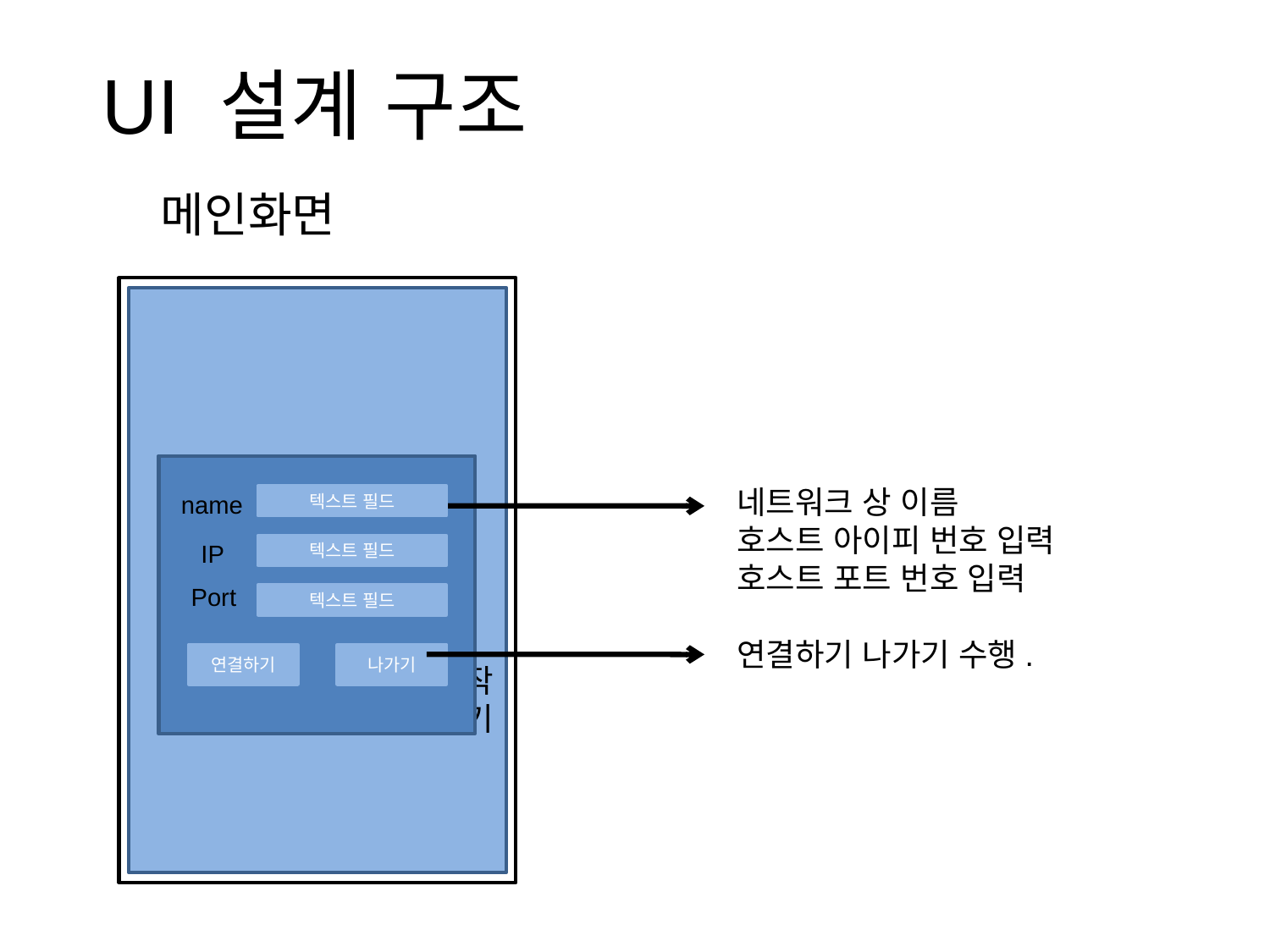

# UI 설계 구조
메인화면

메인 일러스트

네트워크 상 이름
호스트 아이피 번호 입력
호스트 포트 번호 입력

연결하기 나가기 수행.
name
호스팅
텍스트 필드
IP
텍스트 필드
연결하기
Port
텍스트 필드
나가기
연결하기
나가기
게임시작
끝내기